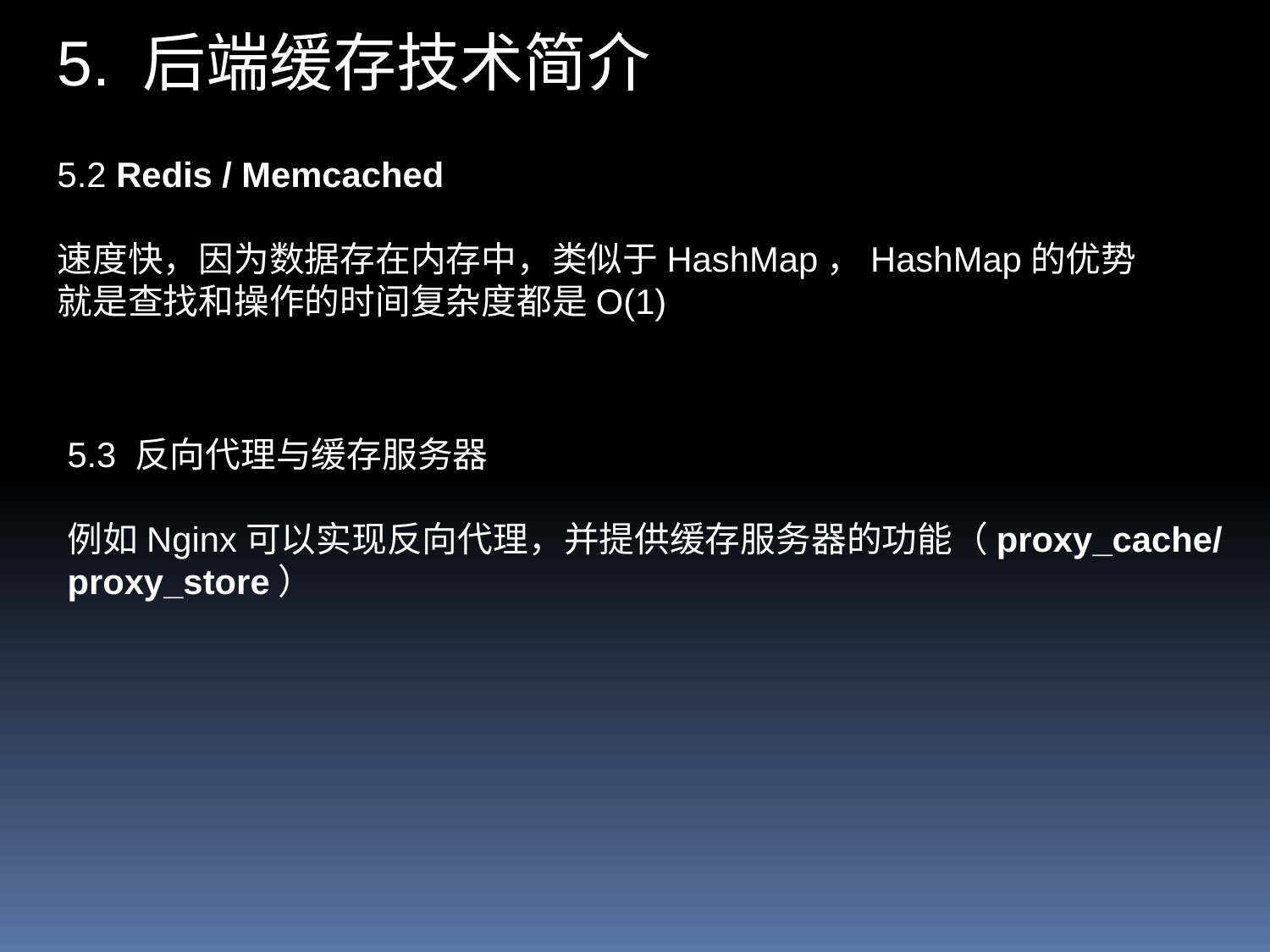

5. 后端缓存技术简介
5.2 Redis / Memcached

速度快，因为数据存在内存中，类似于HashMap，HashMap的优势就是查找和操作的时间复杂度都是O(1)
5.3 反向代理与缓存服务器

例如Nginx可以实现反向代理，并提供缓存服务器的功能（proxy_cache/ proxy_store）